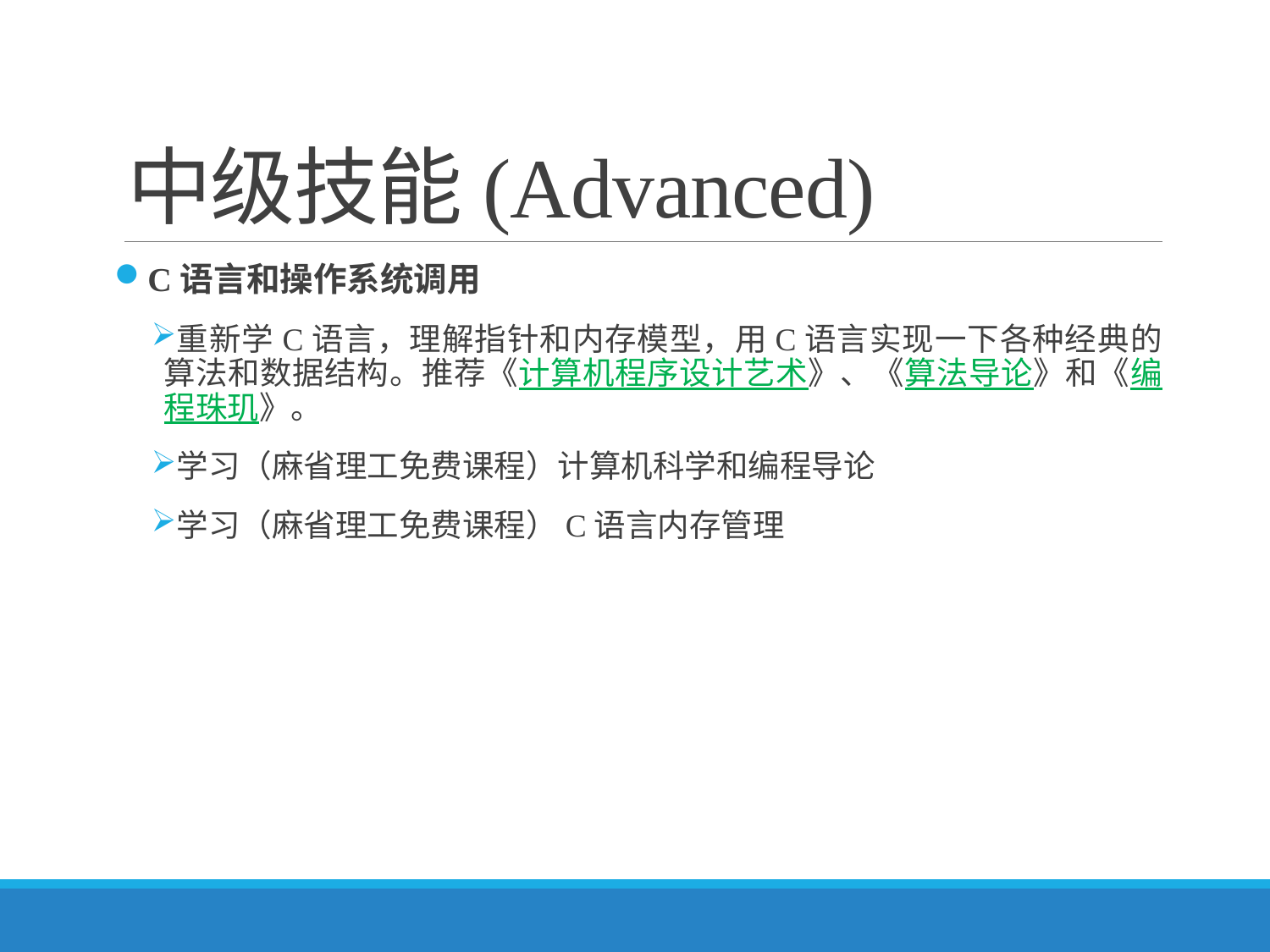

# 中级技能(Advanced)
C语言和操作系统调用
重新学C语言，理解指针和内存模型，用C语言实现一下各种经典的算法和数据结构。推荐《计算机程序设计艺术》、《算法导论》和《编程珠玑》。
学习（麻省理工免费课程）计算机科学和编程导论
学习（麻省理工免费课程）C语言内存管理